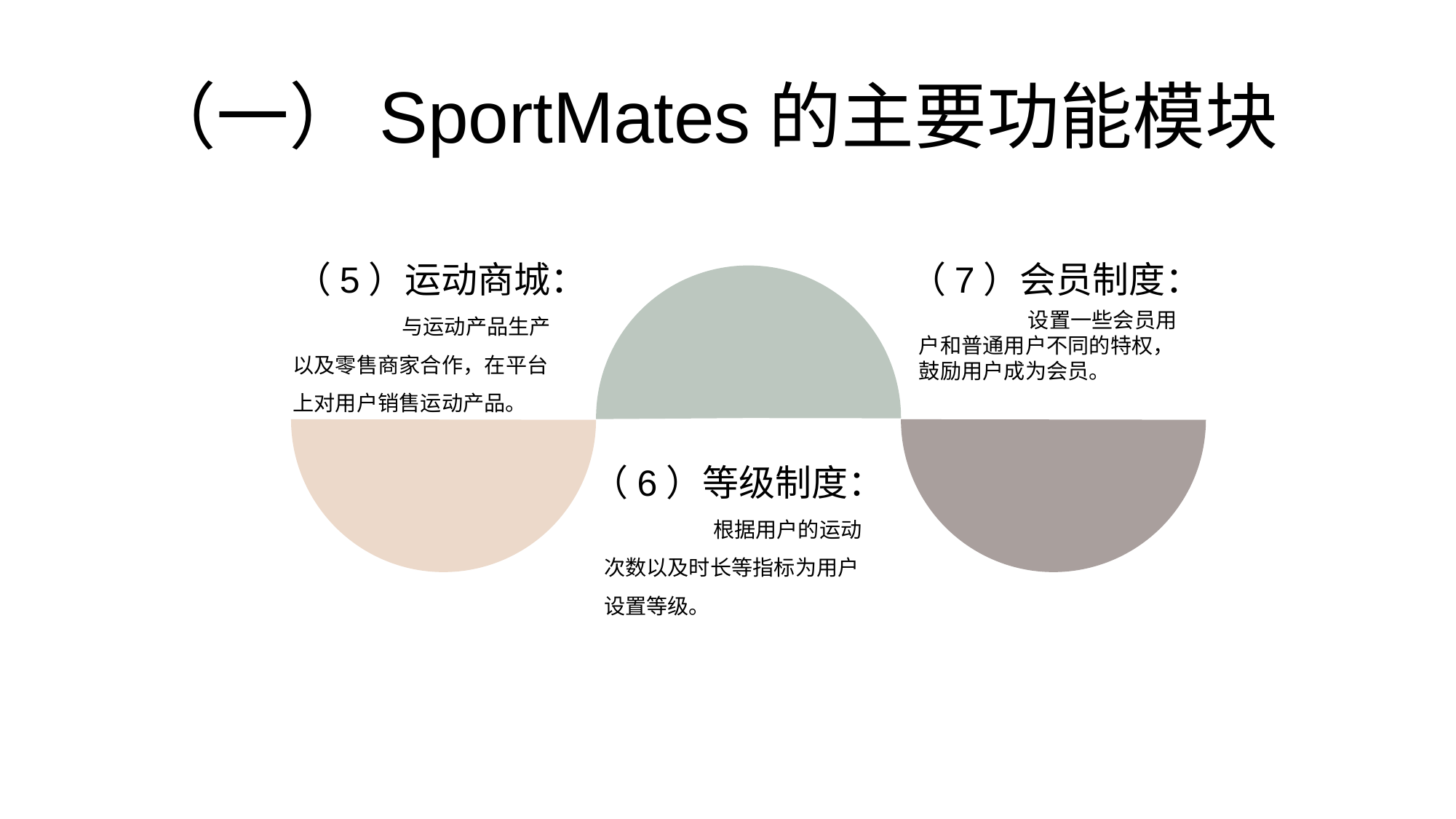

（一）SportMates的主要功能模块
（5）运动商城：
（7）会员制度：

	与运动产品生产以及零售商家合作，在平台上对用户销售运动产品。
	设置一些会员用户和普通用户不同的特权，鼓励用户成为会员。
（6）等级制度：
	根据用户的运动次数以及时长等指标为用户设置等级。